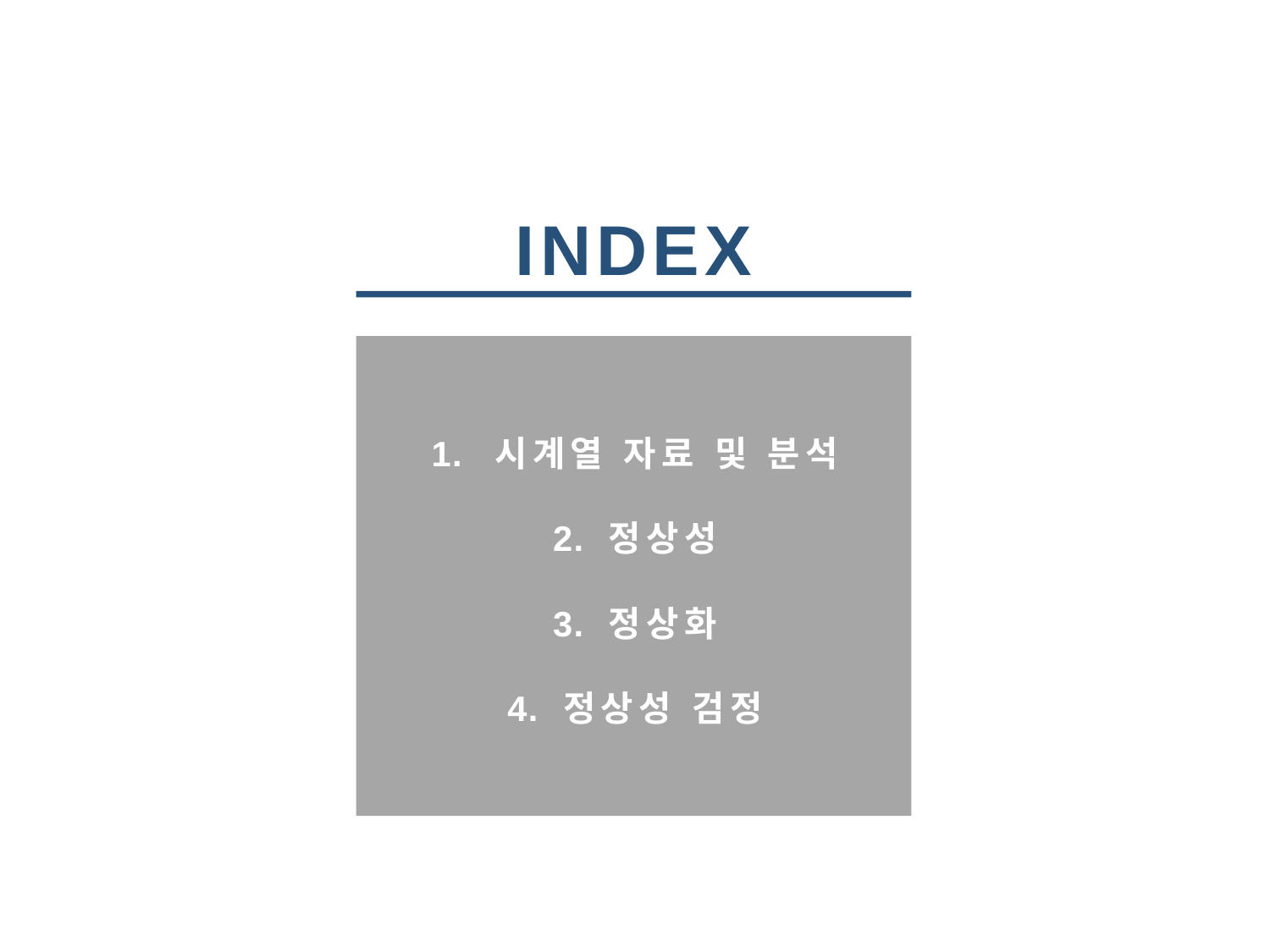

INDEX

시계열 자료 및 분석
정상성
정상화
정상성 검정